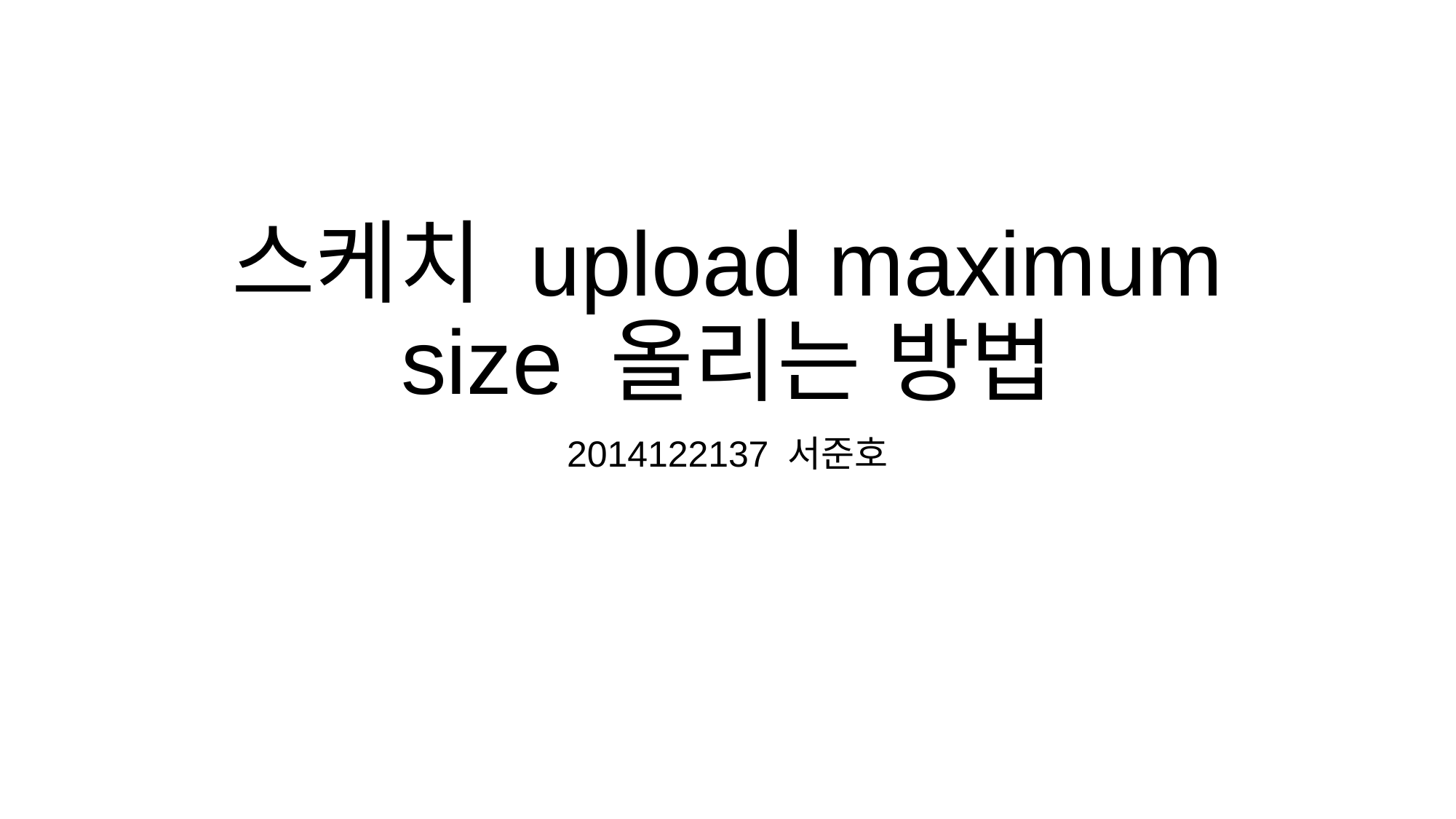

# 스케치 upload maximum size 올리는 방법
2014122137 서준호